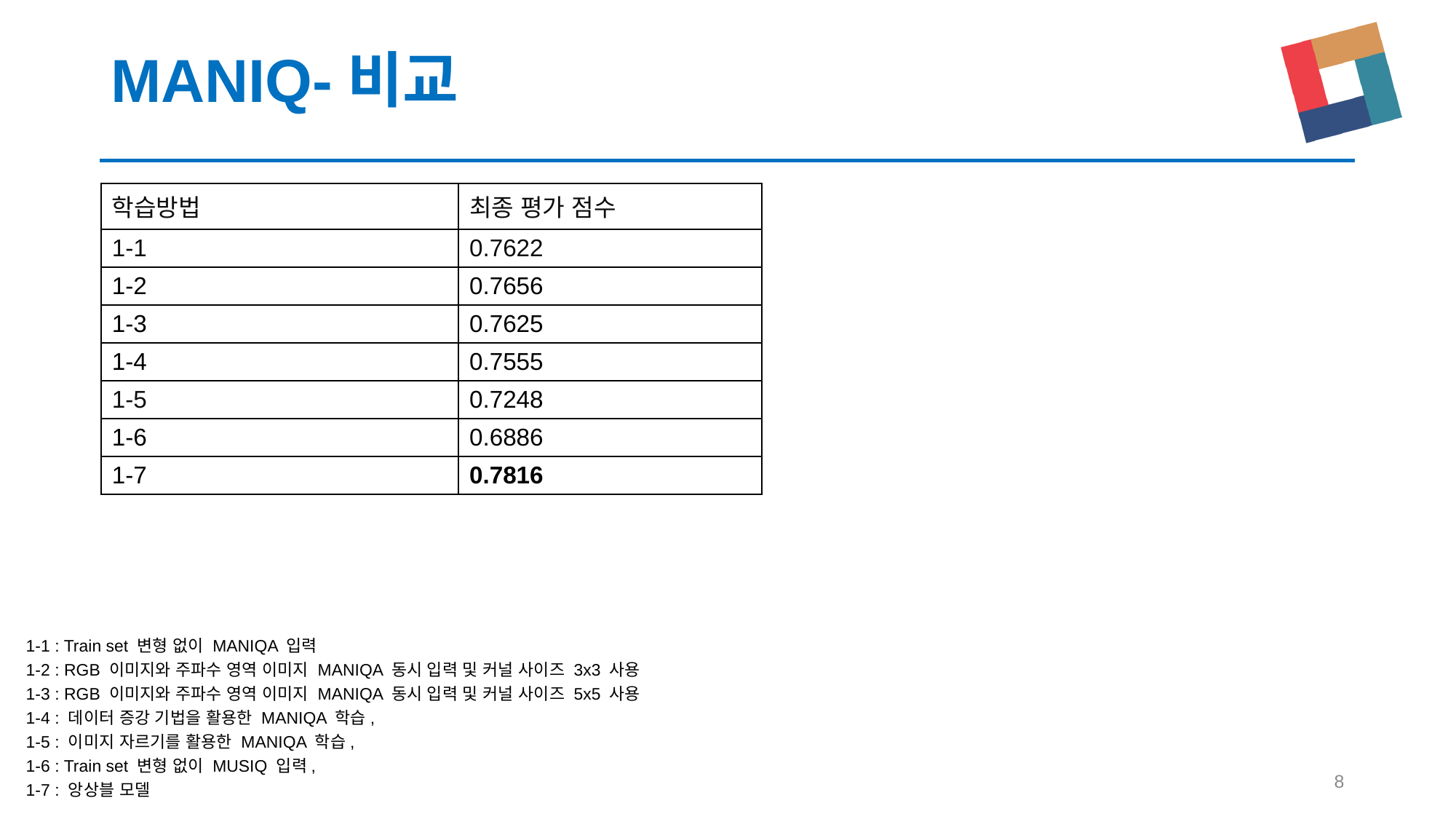

# MANIQ-비교
| 학습방법 | 최종 평가 점수 |
| --- | --- |
| 1-1 | 0.7622 |
| 1-2 | 0.7656 |
| 1-3 | 0.7625 |
| 1-4 | 0.7555 |
| 1-5 | 0.7248 |
| 1-6 | 0.6886 |
| 1-7 | 0.7816 |
1-1 : Train set 변형 없이 MANIQA 입력
1-2 : RGB 이미지와 주파수 영역 이미지 MANIQA 동시 입력 및 커널 사이즈 3x3 사용
1-3 : RGB 이미지와 주파수 영역 이미지 MANIQA 동시 입력 및 커널 사이즈 5x5 사용
1-4 : 데이터 증강 기법을 활용한 MANIQA 학습,
1-5 : 이미지 자르기를 활용한 MANIQA 학습,
1-6 : Train set 변형 없이 MUSIQ 입력,
1-7 : 앙상블 모델
8